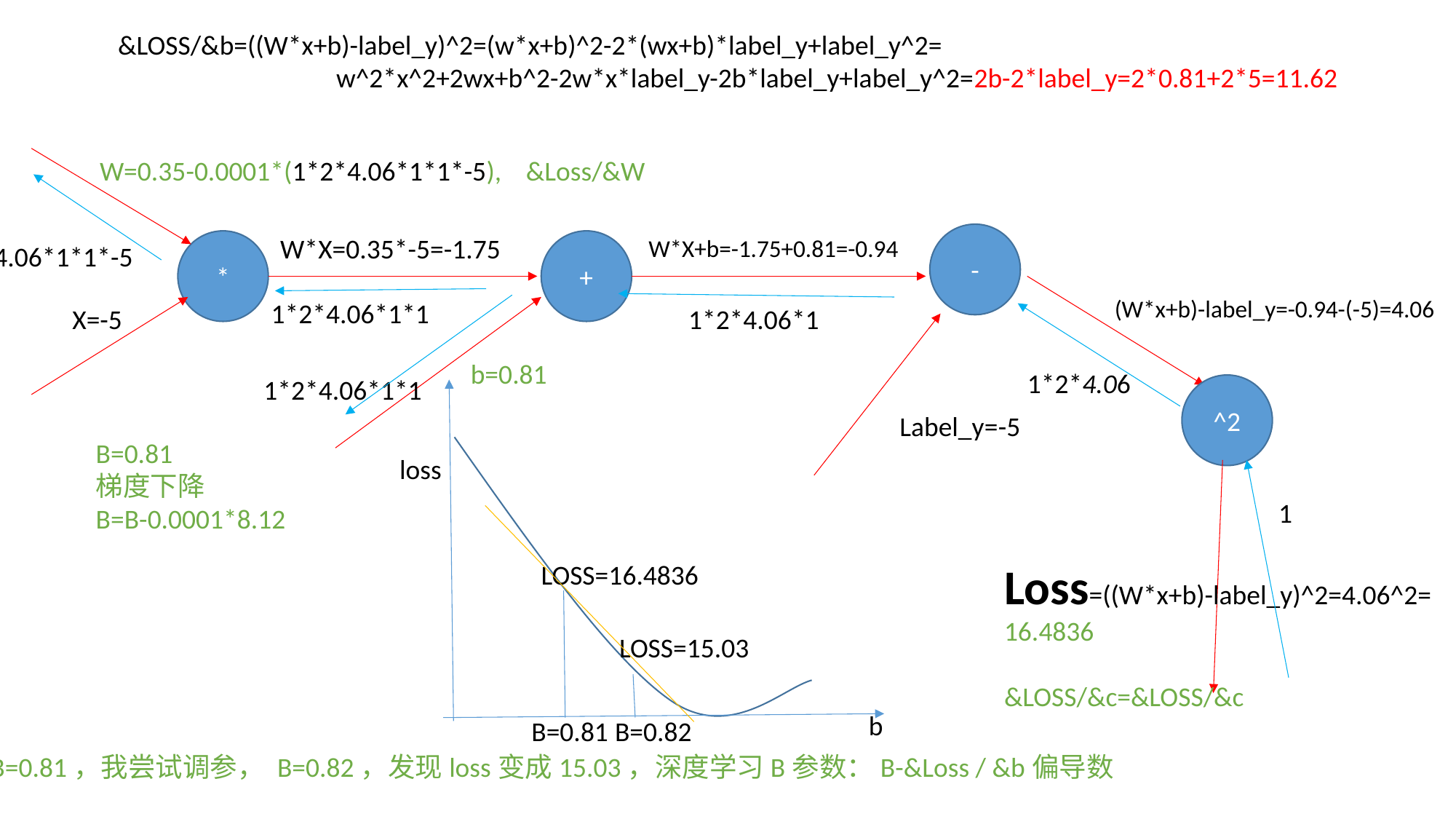

&LOSS/&b=((W*x+b)-label_y)^2=(w*x+b)^2-2*(wx+b)*label_y+label_y^2=
		w^2*x^2+2wx+b^2-2w*x*label_y-2b*label_y+label_y^2=2b-2*label_y=2*0.81+2*5=11.62
W=0.35-0.0001*(1*2*4.06*1*1*-5),    &Loss/&W
-
W*X=0.35*-5=-1.75
W*X+b=-1.75+0.81=-0.94
*
+
1*2*4.06*1*1*-5
(W*x+b)-label_y=-0.94-(-5)=4.06
1*2*4.06*1*1
1*2*4.06*1
X=-5
b=0.81
1*2*4.06
1*2*4.06*1*1
^2
Label_y=-5
B=0.81
梯度下降
B=B-0.0001*8.12

loss
1
Loss=((W*x+b)-label_y)^2=4.06^2=
16.4836

&LOSS/&c=&LOSS/&c
LOSS=16.4836
LOSS=15.03
b
B=0.81
B=0.82
B=0.81，我尝试调参， B=0.82，发现loss变成15.03，深度学习B参数：B-&Loss / &b偏导数